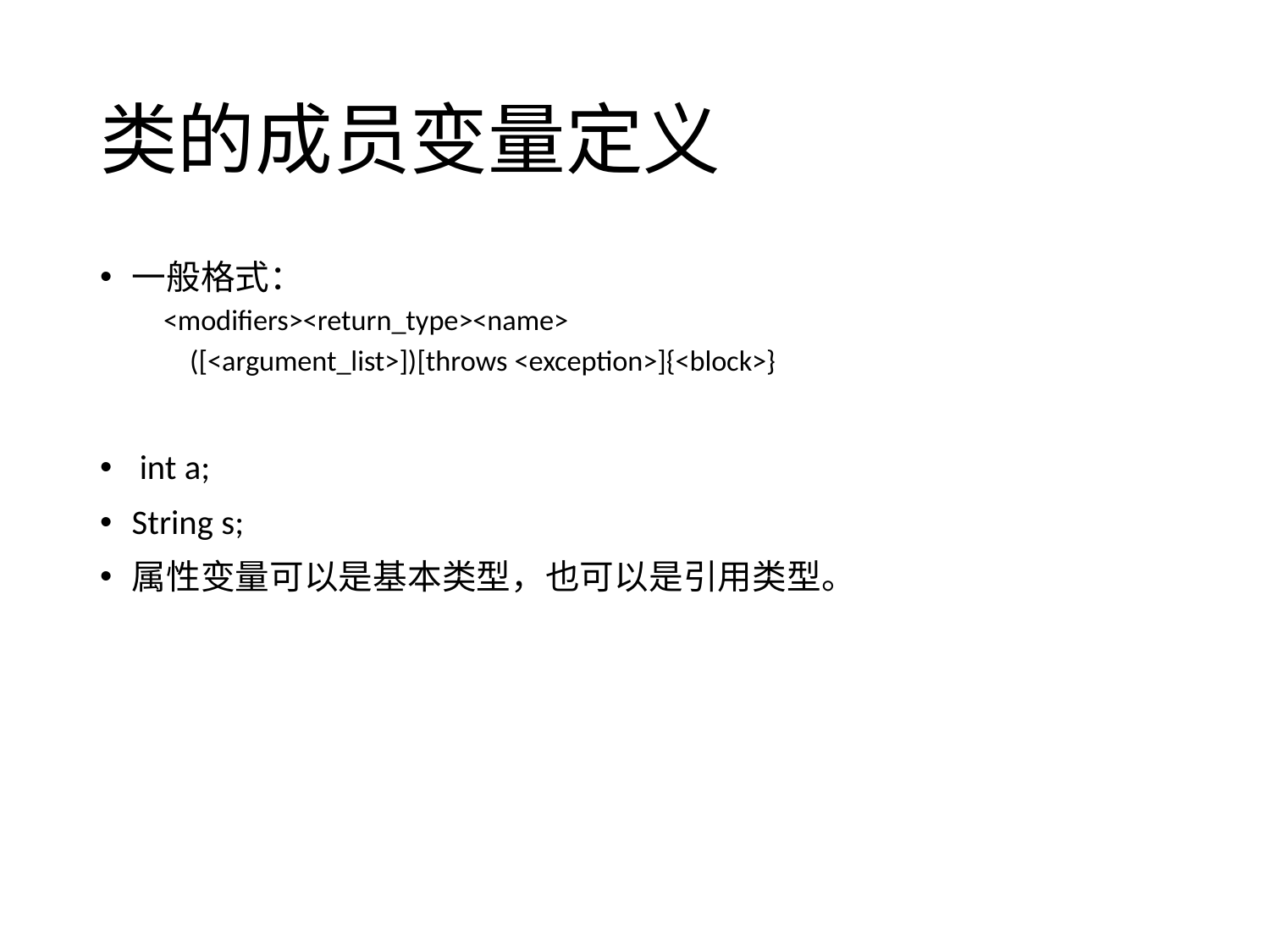

# 类的成员变量定义
一般格式：
<modifiers><return_type><name>
    ([<argument_list>])[throws <exception>]{<block>}

 int a;
String s;
属性变量可以是基本类型，也可以是引用类型。